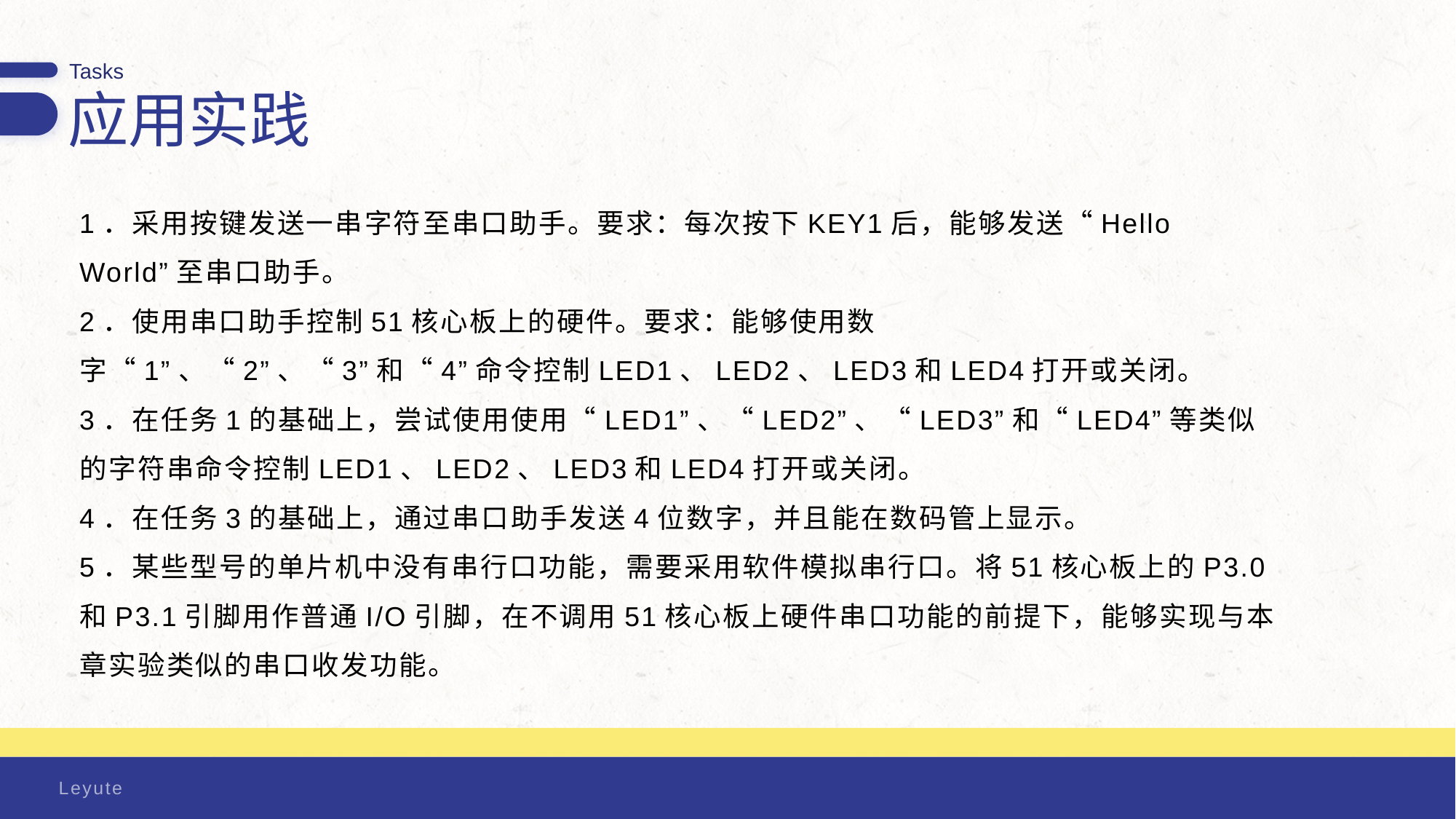

Tasks
应用实践
1．采用按键发送一串字符至串口助手。要求：每次按下KEY1后，能够发送“Hello World”至串口助手。
2．使用串口助手控制51核心板上的硬件。要求：能够使用数字“1”、“2”、“3”和“4”命令控制LED1、LED2、LED3和LED4打开或关闭。
3．在任务1的基础上，尝试使用使用“LED1”、“LED2”、“LED3”和“LED4”等类似的字符串命令控制LED1、LED2、LED3和LED4打开或关闭。
4．在任务3的基础上，通过串口助手发送4位数字，并且能在数码管上显示。
5．某些型号的单片机中没有串行口功能，需要采用软件模拟串行口。将51核心板上的P3.0和P3.1引脚用作普通I/O引脚，在不调用51核心板上硬件串口功能的前提下，能够实现与本章实验类似的串口收发功能。